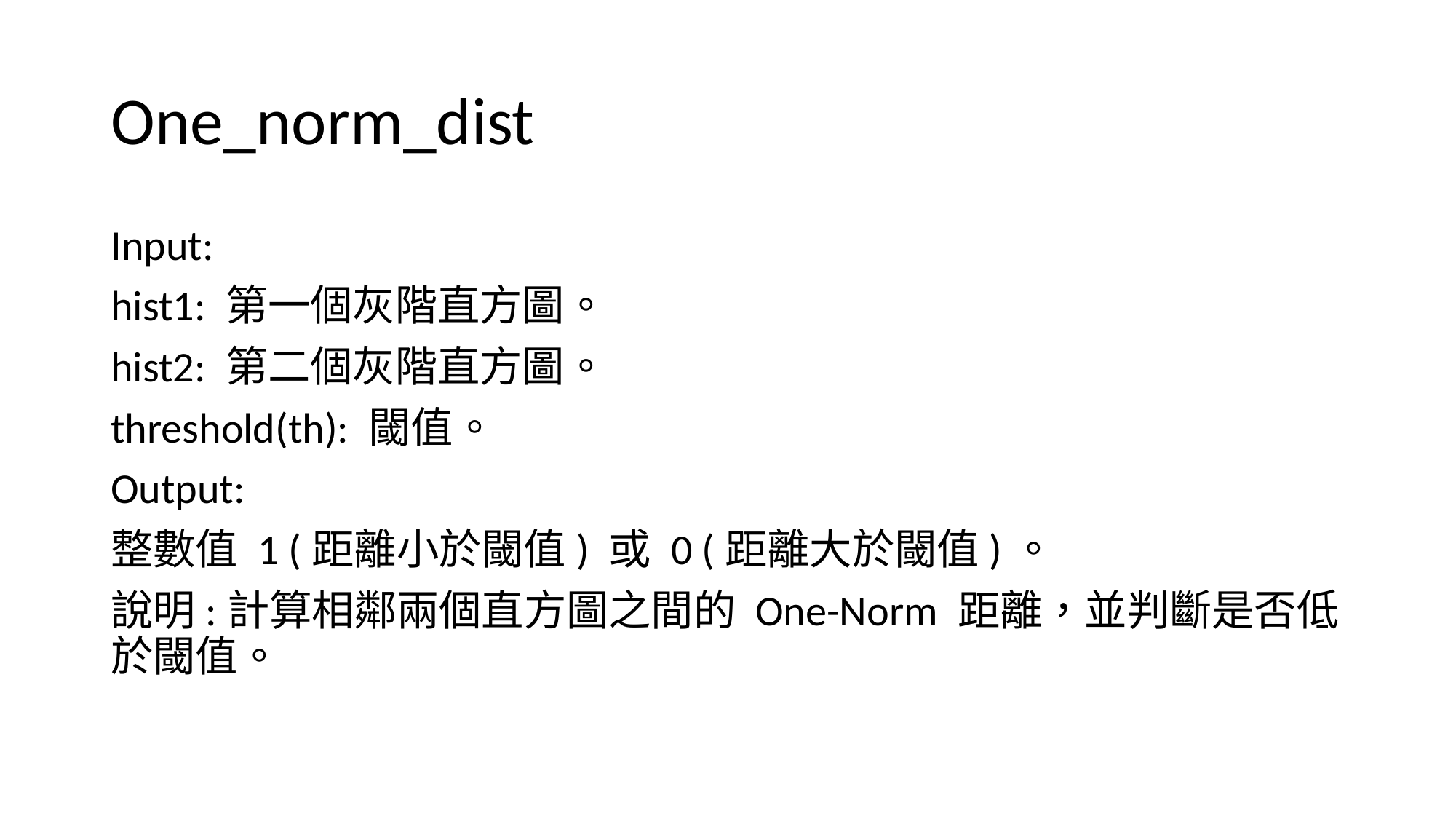

# One_norm_dist
Input:
hist1: 第一個灰階直方圖。
hist2: 第二個灰階直方圖。
threshold(th): 閾值。
Output:
整數值 1 (距離小於閾值) 或 0 (距離大於閾值)。
說明:計算相鄰兩個直方圖之間的 One-Norm 距離，並判斷是否低於閾值。